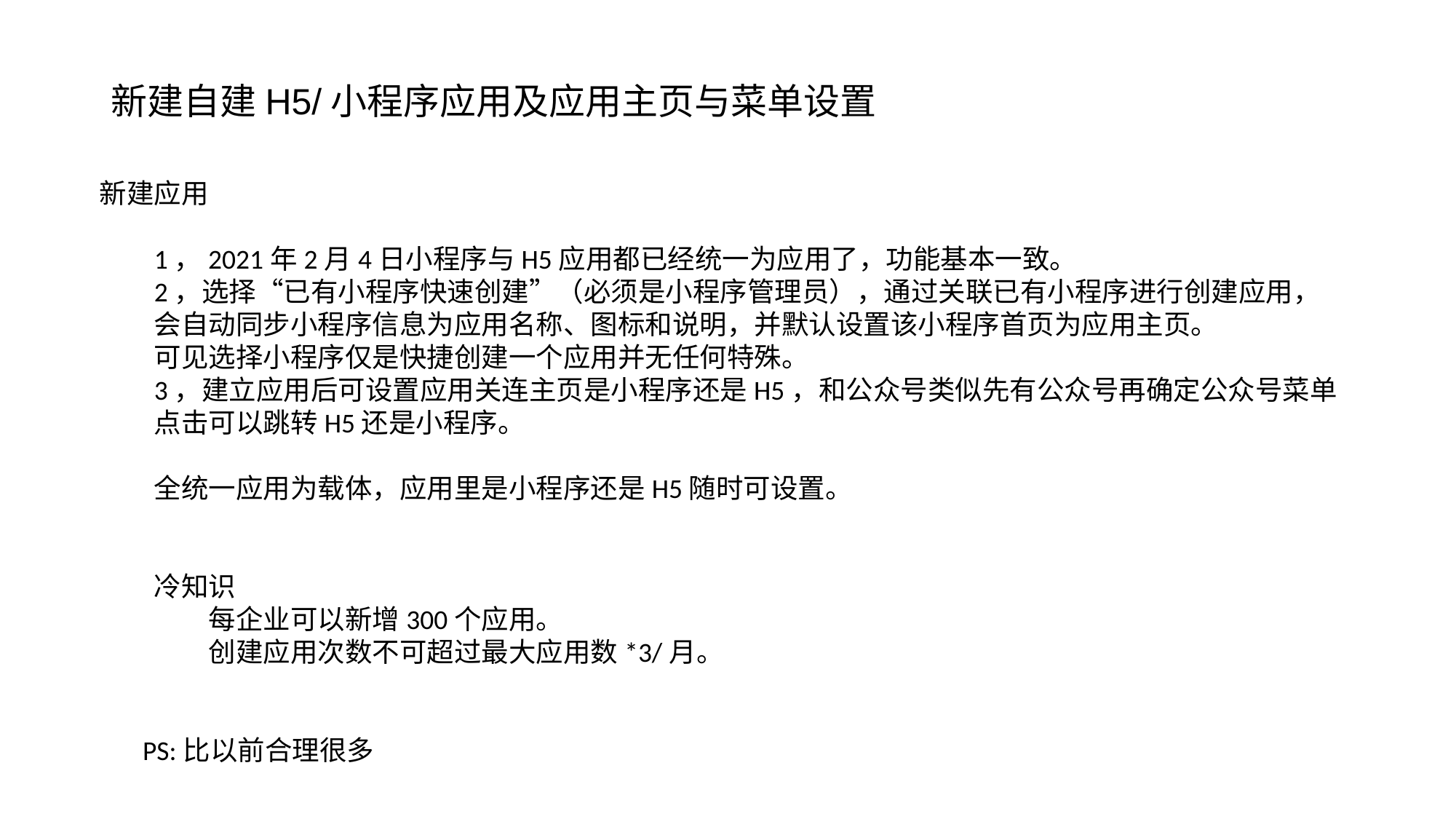

# 新建自建H5/小程序应用及应用主页与菜单设置
新建应用

1，2021年2月4日小程序与H5应用都已经统一为应用了，功能基本一致。
2，选择“已有小程序快速创建”（必须是小程序管理员），通过关联已有小程序进行创建应用，会自动同步小程序信息为应用名称、图标和说明，并默认设置该小程序首页为应用主页。
可见选择小程序仅是快捷创建一个应用并无任何特殊。
3，建立应用后可设置应用关连主页是小程序还是H5，和公众号类似先有公众号再确定公众号菜单点击可以跳转H5还是小程序。

全统一应用为载体，应用里是小程序还是H5随时可设置。

冷知识
每企业可以新增300个应用。
创建应用次数不可超过最大应用数*3/月。

       PS:比以前合理很多